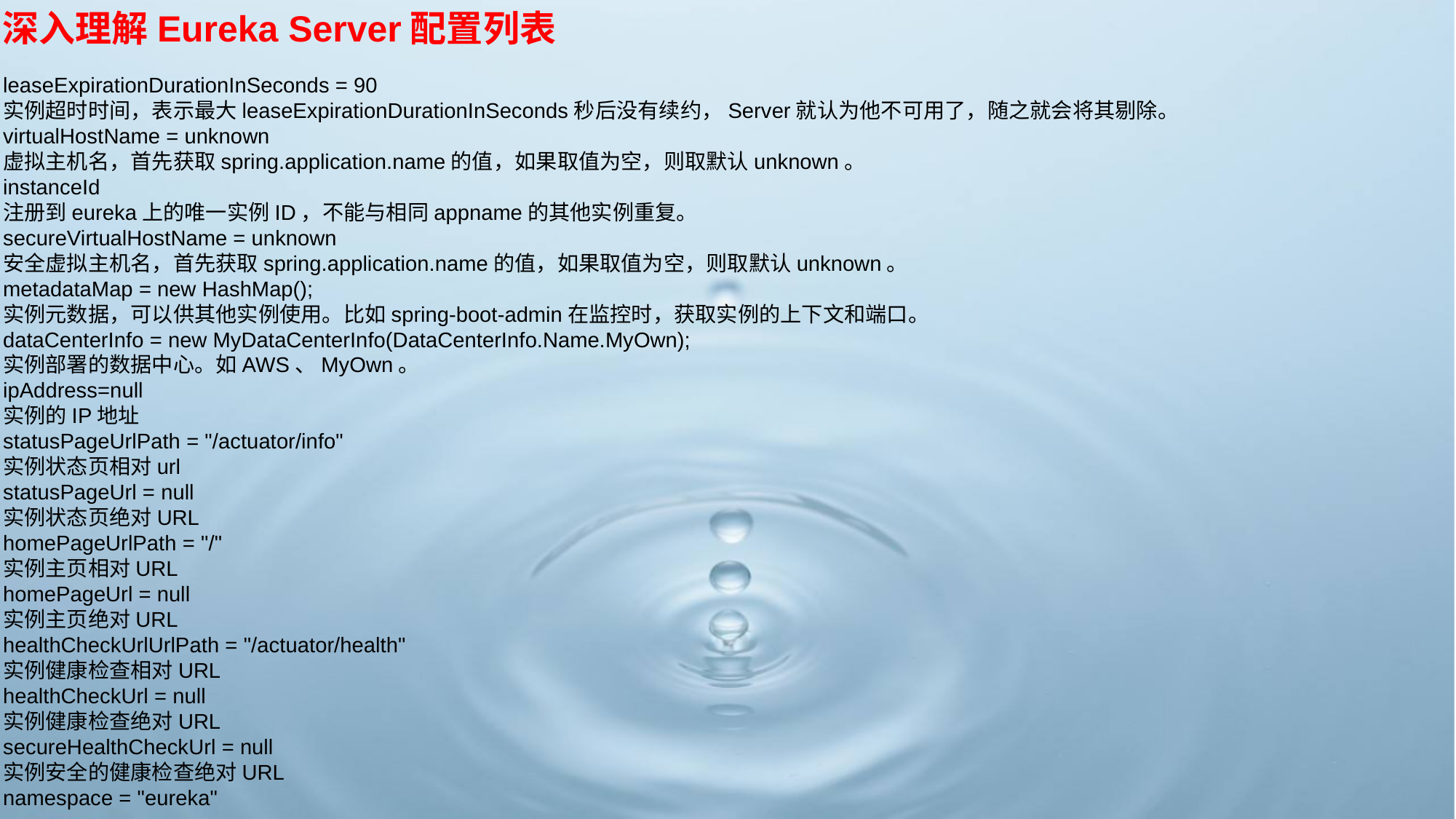

深入理解Eureka Server配置列表
leaseExpirationDurationInSeconds = 90
实例超时时间，表示最大leaseExpirationDurationInSeconds秒后没有续约，Server就认为他不可用了，随之就会将其剔除。
virtualHostName = unknown
虚拟主机名，首先获取spring.application.name的值，如果取值为空，则取默认unknown。
instanceId
注册到eureka上的唯一实例ID，不能与相同appname的其他实例重复。
secureVirtualHostName = unknown
安全虚拟主机名，首先获取spring.application.name的值，如果取值为空，则取默认unknown。
metadataMap = new HashMap();
实例元数据，可以供其他实例使用。比如spring-boot-admin在监控时，获取实例的上下文和端口。
dataCenterInfo = new MyDataCenterInfo(DataCenterInfo.Name.MyOwn);
实例部署的数据中心。如AWS、MyOwn。
ipAddress=null
实例的IP地址
statusPageUrlPath = "/actuator/info"
实例状态页相对url
statusPageUrl = null
实例状态页绝对URL
homePageUrlPath = "/"
实例主页相对URL
homePageUrl = null
实例主页绝对URL
healthCheckUrlUrlPath = "/actuator/health"
实例健康检查相对URL
healthCheckUrl = null
实例健康检查绝对URL
secureHealthCheckUrl = null
实例安全的健康检查绝对URL
namespace = "eureka"